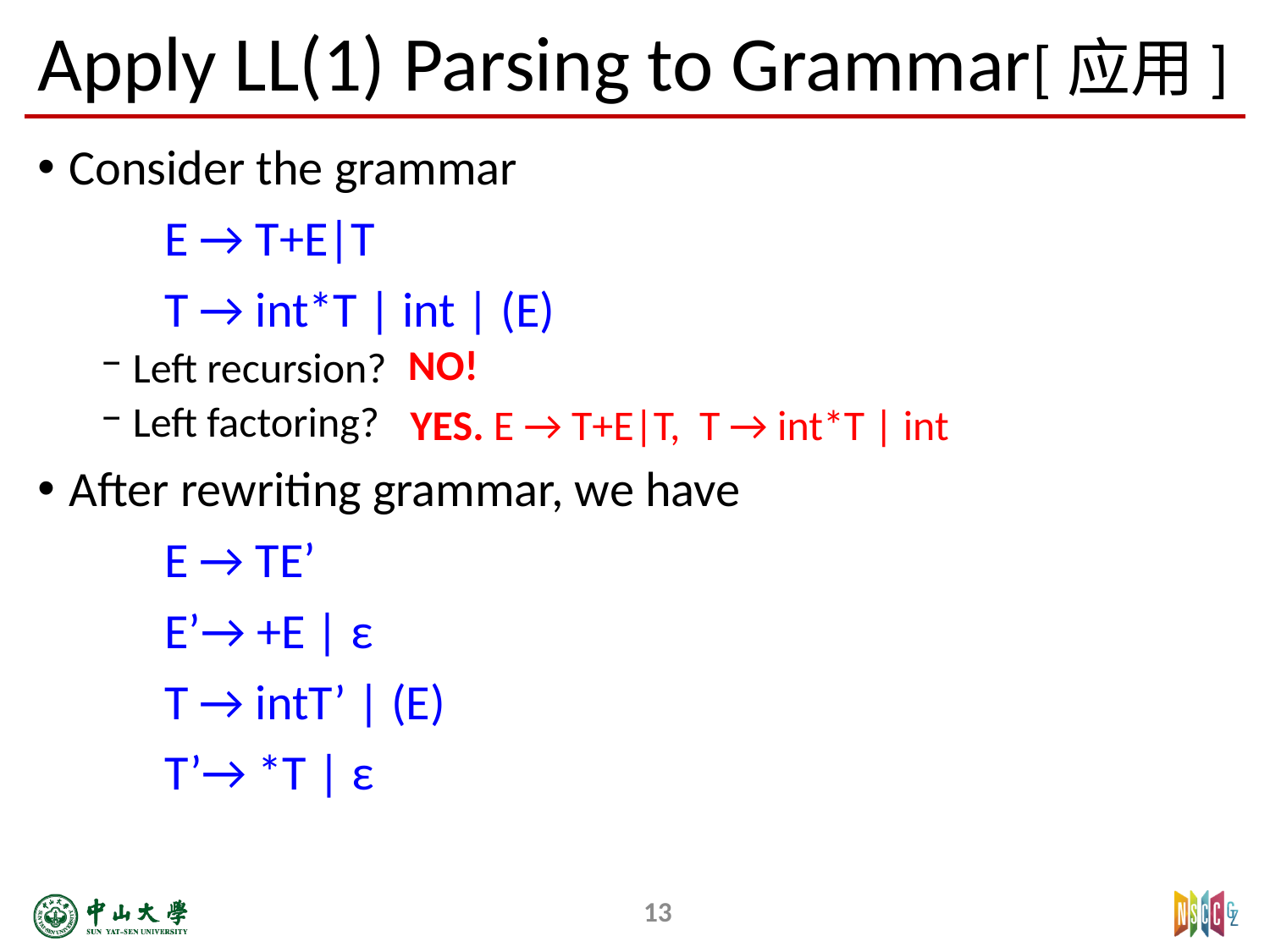

# Apply LL(1) Parsing to Grammar[应用]
Consider the grammar
	E → T+E|T
	T → int*T | int | (E)
Left recursion?
Left factoring?
After rewriting grammar, we have
	E → TE’
	E’→ +E | ε
	T → intT’ | (E)
	T’→ *T | ε
NO!
YES. E → T+E|T,  T → int*T | int
13